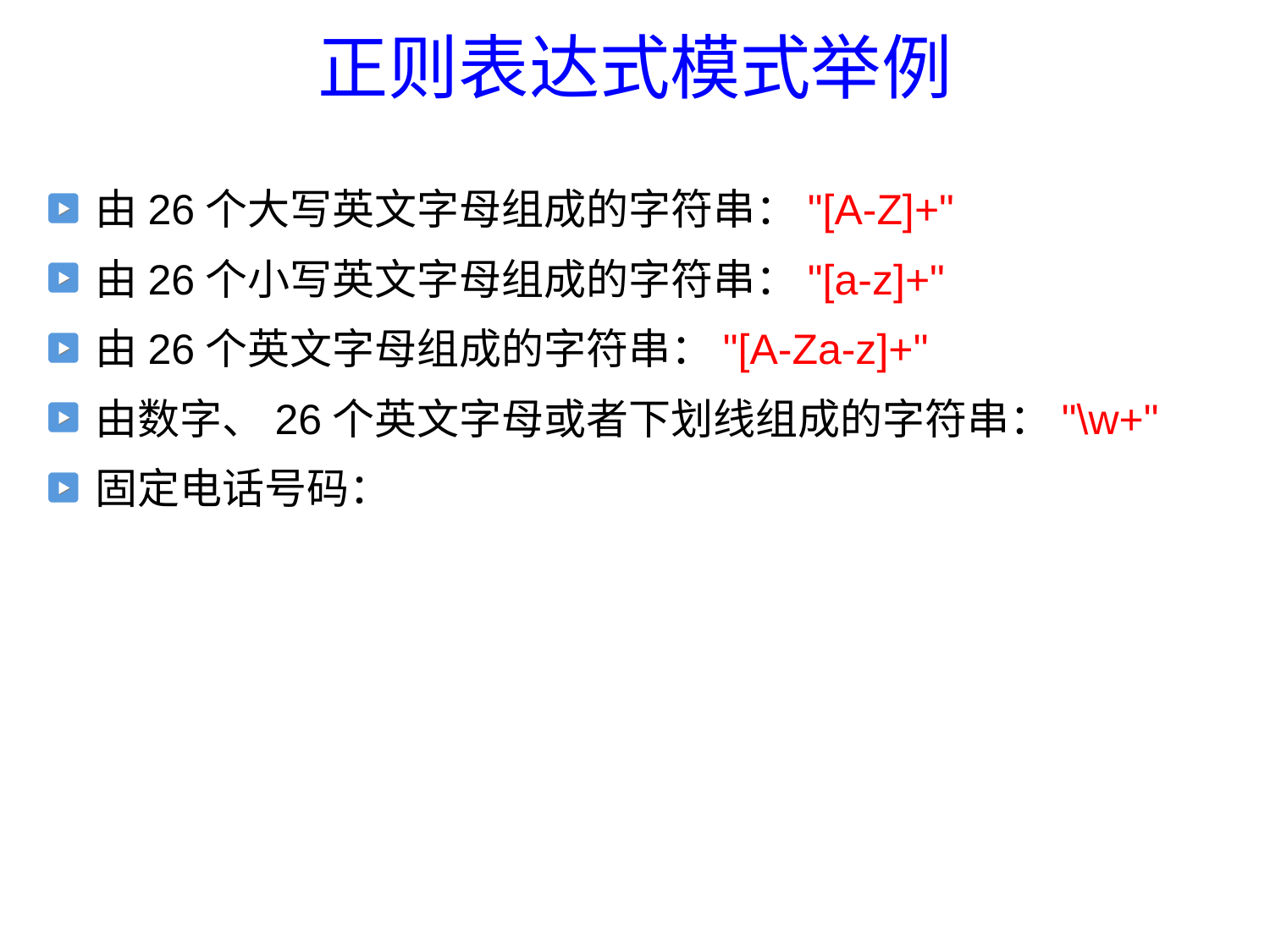

# 正则表达式模式举例
由26个大写英文字母组成的字符串："[A-Z]+"
由26个小写英文字母组成的字符串："[a-z]+"
由26个英文字母组成的字符串："[A-Za-z]+"
由数字、26个英文字母或者下划线组成的字符串："\w+"
固定电话号码：